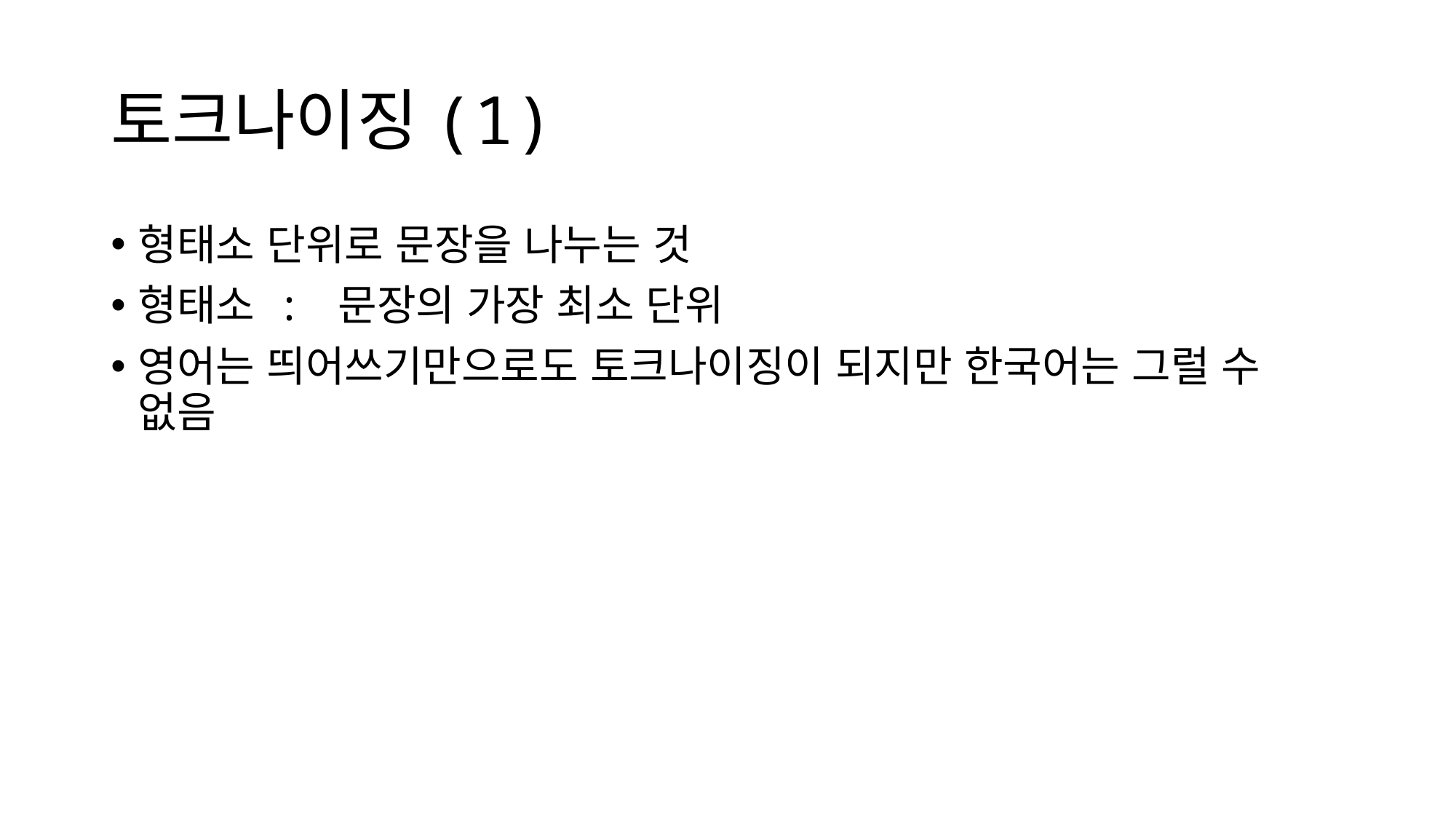

# 토크나이징(1)
형태소 단위로 문장을 나누는 것
형태소 : 문장의 가장 최소 단위
영어는 띄어쓰기만으로도 토크나이징이 되지만 한국어는 그럴 수 없음